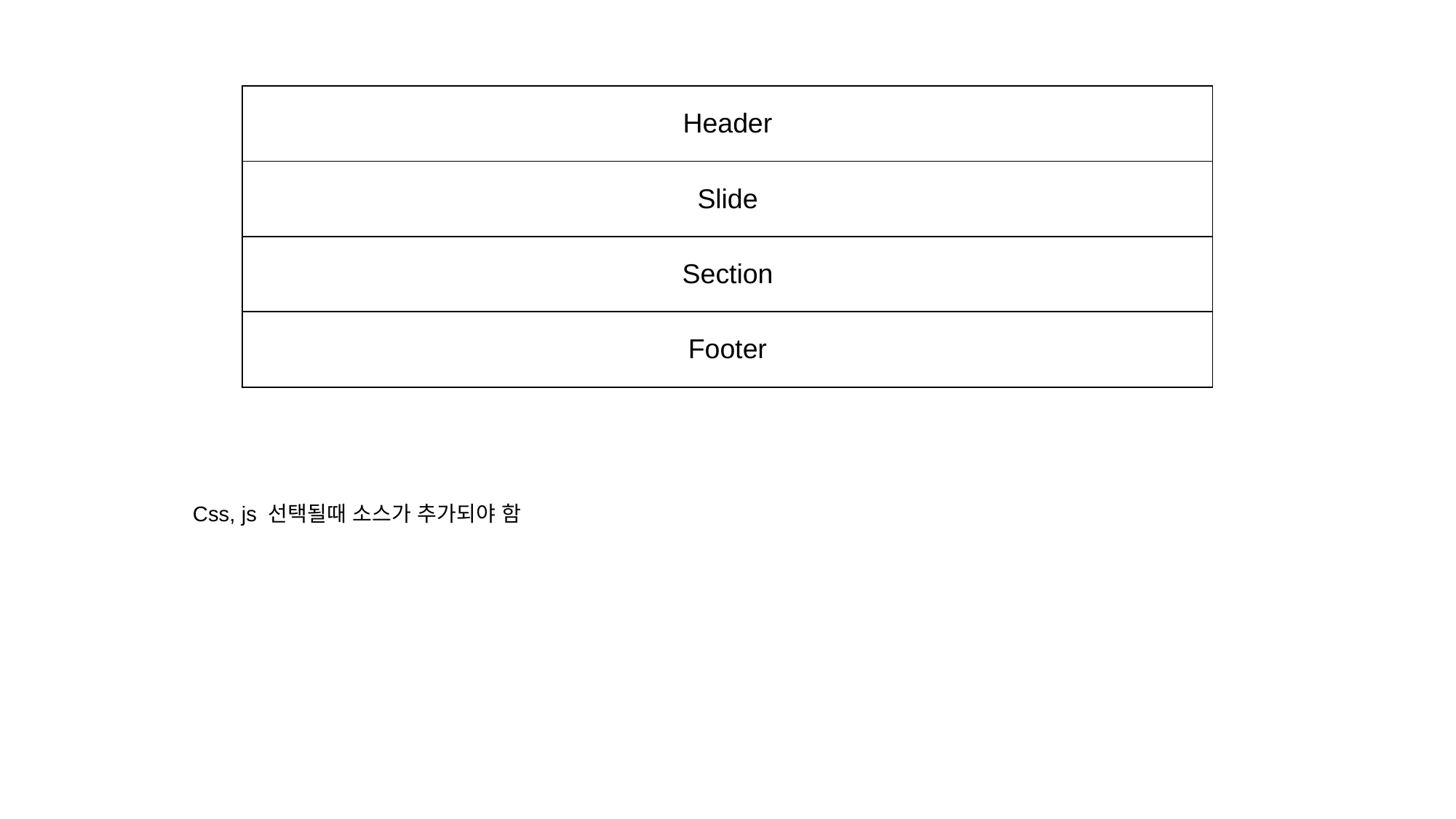

| Header |
| --- |
| Slide |
| Section |
| Footer |
Css, js 선택될때 소스가 추가되야 함